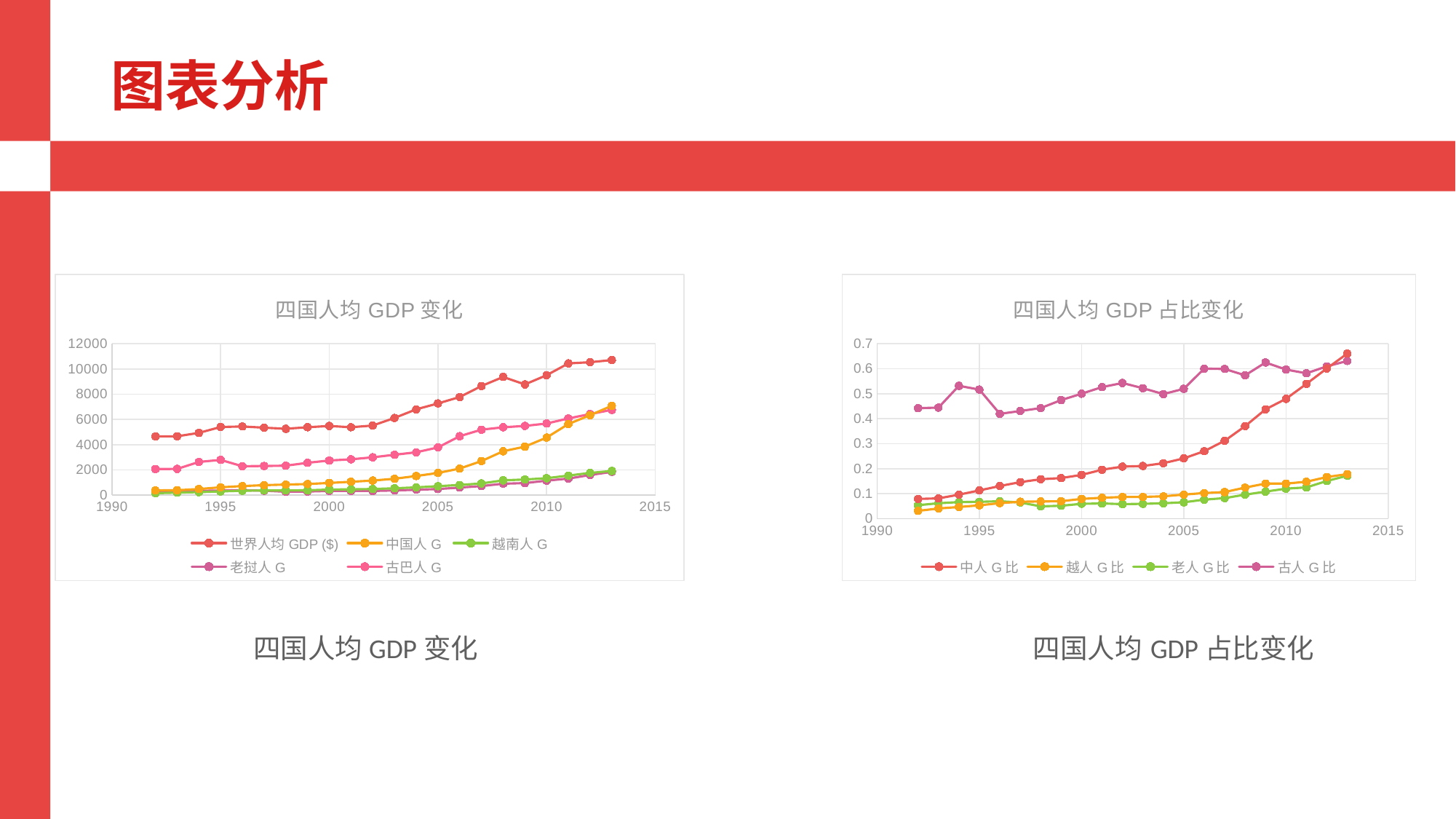

图表分析

### Chart: 四国人均GDP变化

| Category | 世界人均GDP ($) | 中国人G | 越南人G | 老挝人G | 古巴人G  |
|---|---|---|---|---|---|

### Chart: 四国人均GDP占比变化

| Category | 中人G比 | 越人G比 | 老人G比 | 古人G比 |
|---|---|---|---|---|
                      四国人均GDP变化                                                                                          四国人均GDP占比变化